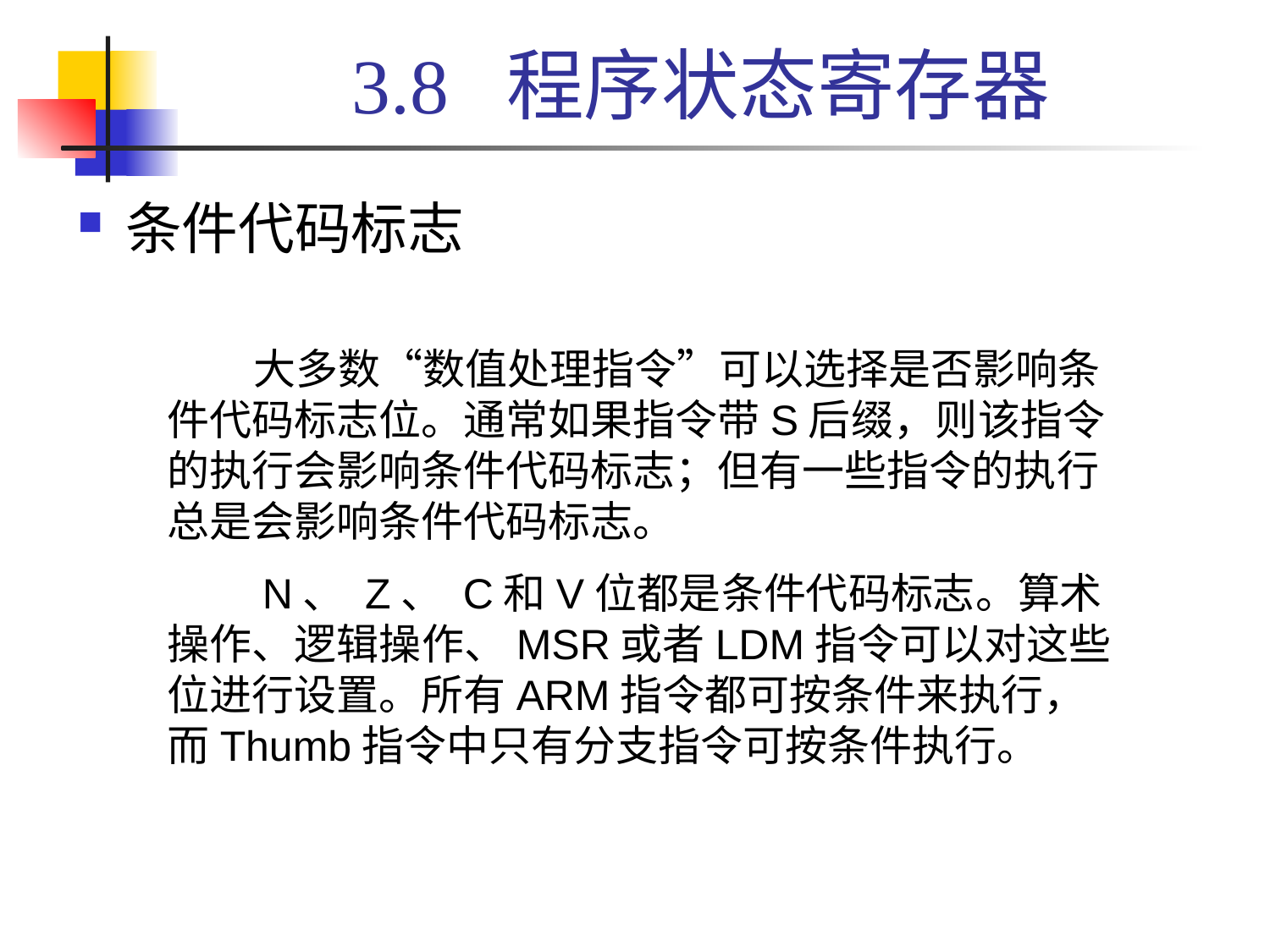

# 3.8  程序状态寄存器
条件代码标志
        大多数“数值处理指令”可以选择是否影响条件代码标志位。通常如果指令带S后缀，则该指令的执行会影响条件代码标志；但有一些指令的执行总是会影响条件代码标志。
        N、 Z、 C和V位都是条件代码标志。算术操作、逻辑操作、MSR或者LDM指令可以对这些位进行设置。所有ARM指令都可按条件来执行，而Thumb指令中只有分支指令可按条件执行。